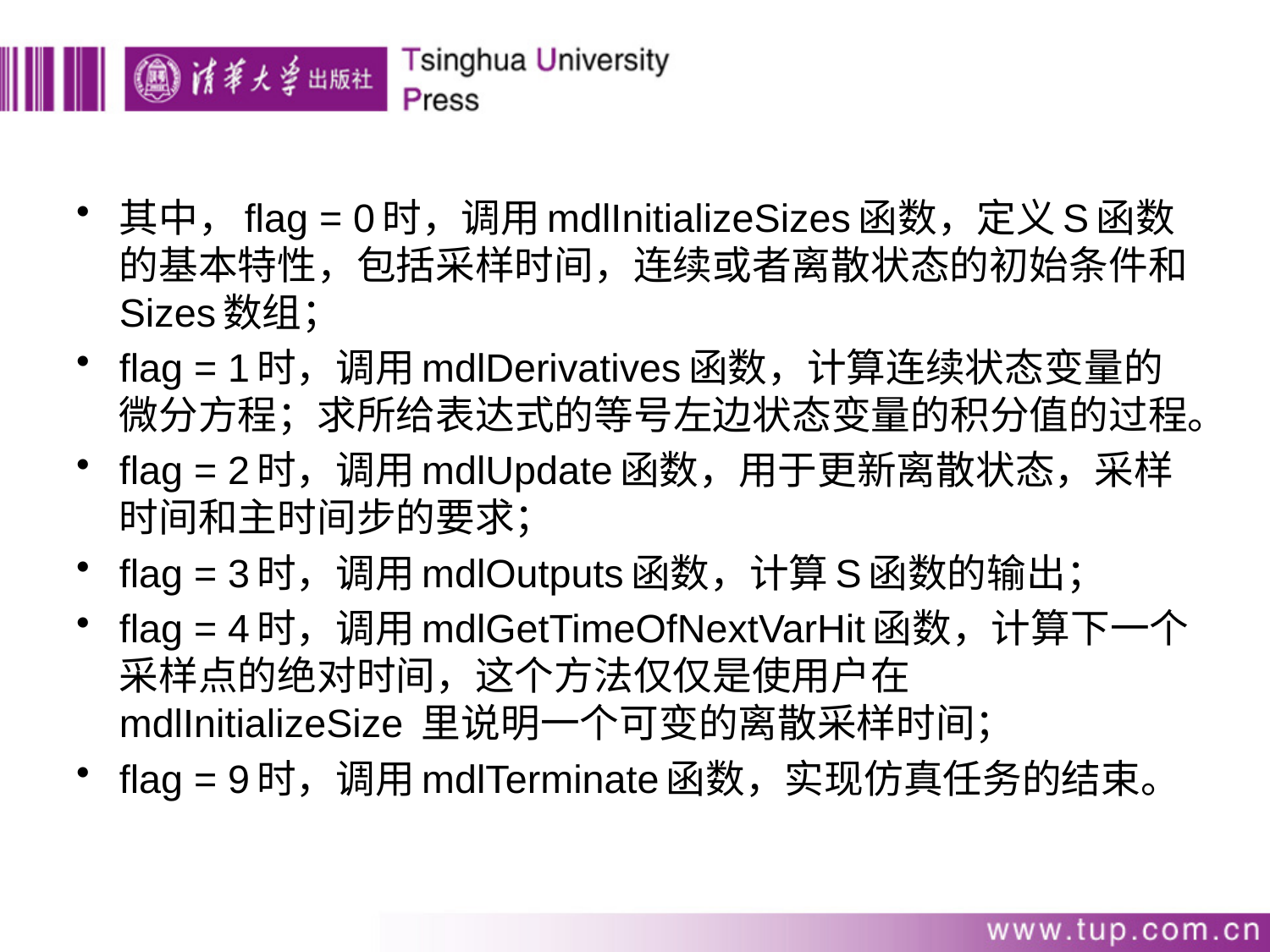

其中，flag = 0时，调用mdlInitializeSizes函数，定义S函数的基本特性，包括采样时间，连续或者离散状态的初始条件和Sizes数组；
flag = 1时，调用mdlDerivatives函数，计算连续状态变量的微分方程；求所给表达式的等号左边状态变量的积分值的过程。
flag = 2时，调用mdlUpdate函数，用于更新离散状态，采样时间和主时间步的要求；
flag = 3时，调用mdlOutputs函数，计算S函数的输出；
flag = 4时，调用mdlGetTimeOfNextVarHit函数，计算下一个采样点的绝对时间，这个方法仅仅是使用户在mdlInitializeSize 里说明一个可变的离散采样时间；
flag = 9时，调用mdlTerminate函数，实现仿真任务的结束。